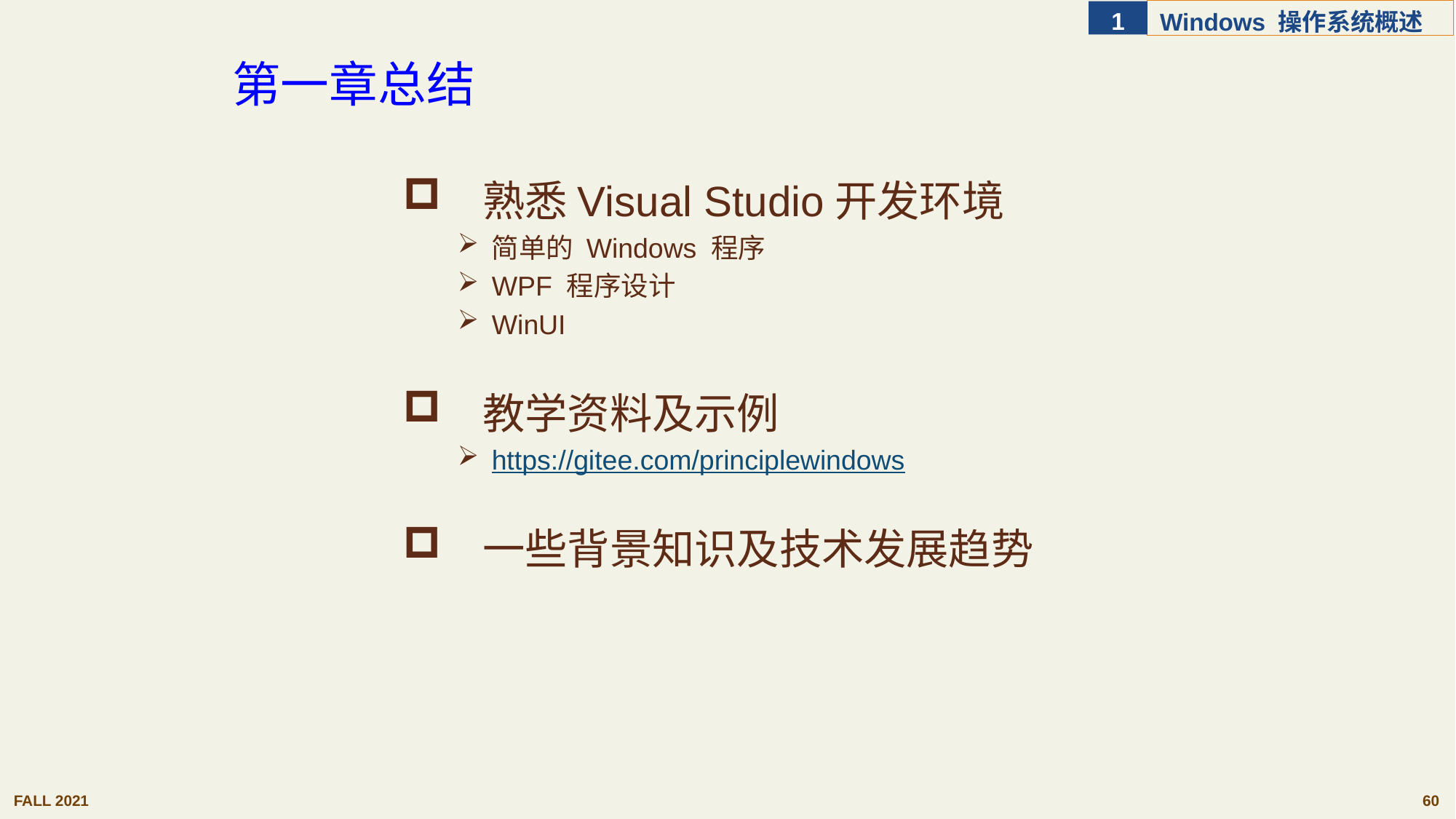

第一章总结
   熟悉Visual Studio开发环境
简单的 Windows 程序
WPF 程序设计
WinUI

   教学资料及示例
https://gitee.com/principlewindows

   一些背景知识及技术发展趋势